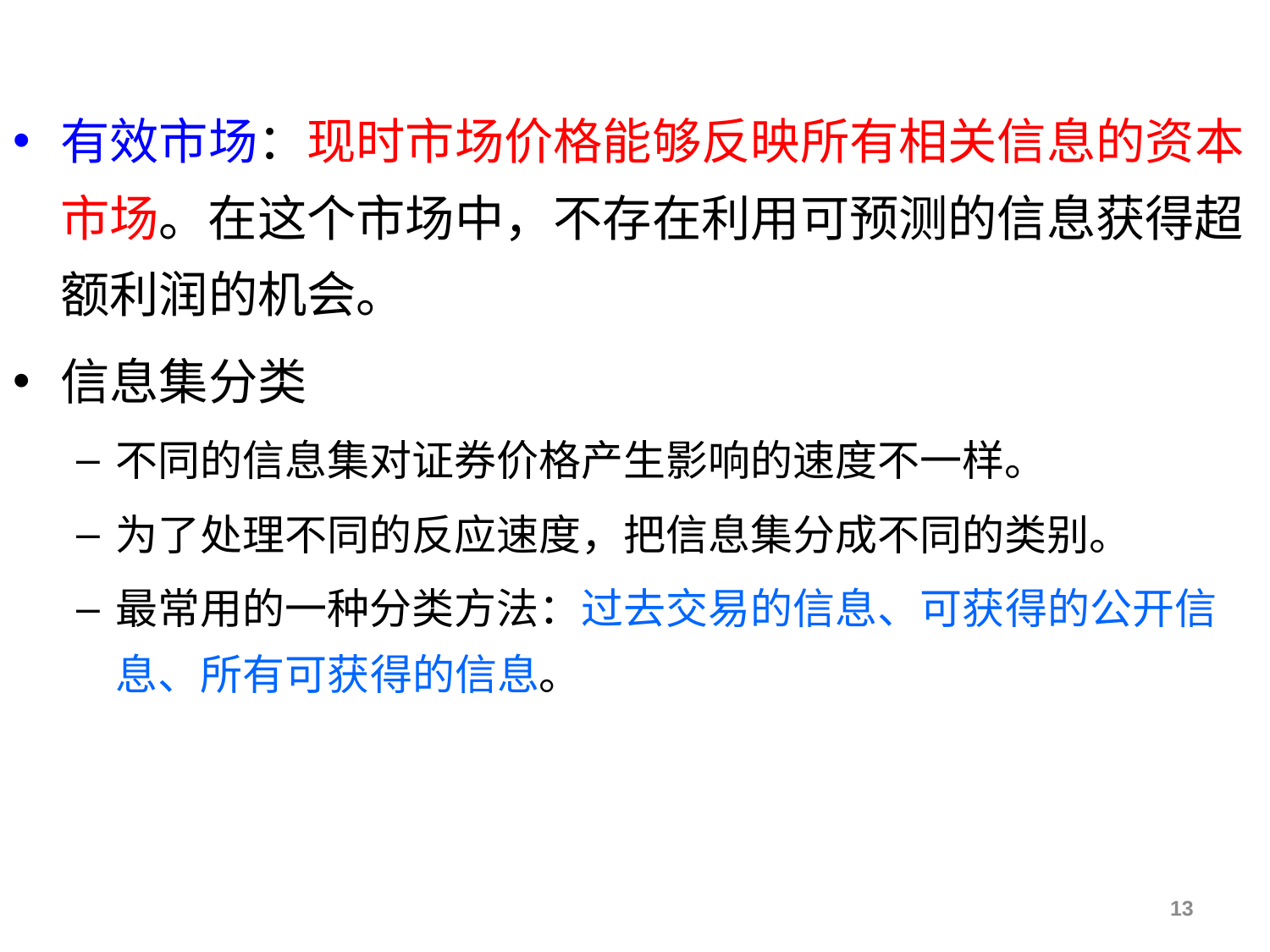

有效市场：现时市场价格能够反映所有相关信息的资本市场。在这个市场中，不存在利用可预测的信息获得超额利润的机会。
信息集分类
不同的信息集对证券价格产生影响的速度不一样。
为了处理不同的反应速度，把信息集分成不同的类别。
最常用的一种分类方法：过去交易的信息、可获得的公开信息、所有可获得的信息。
13